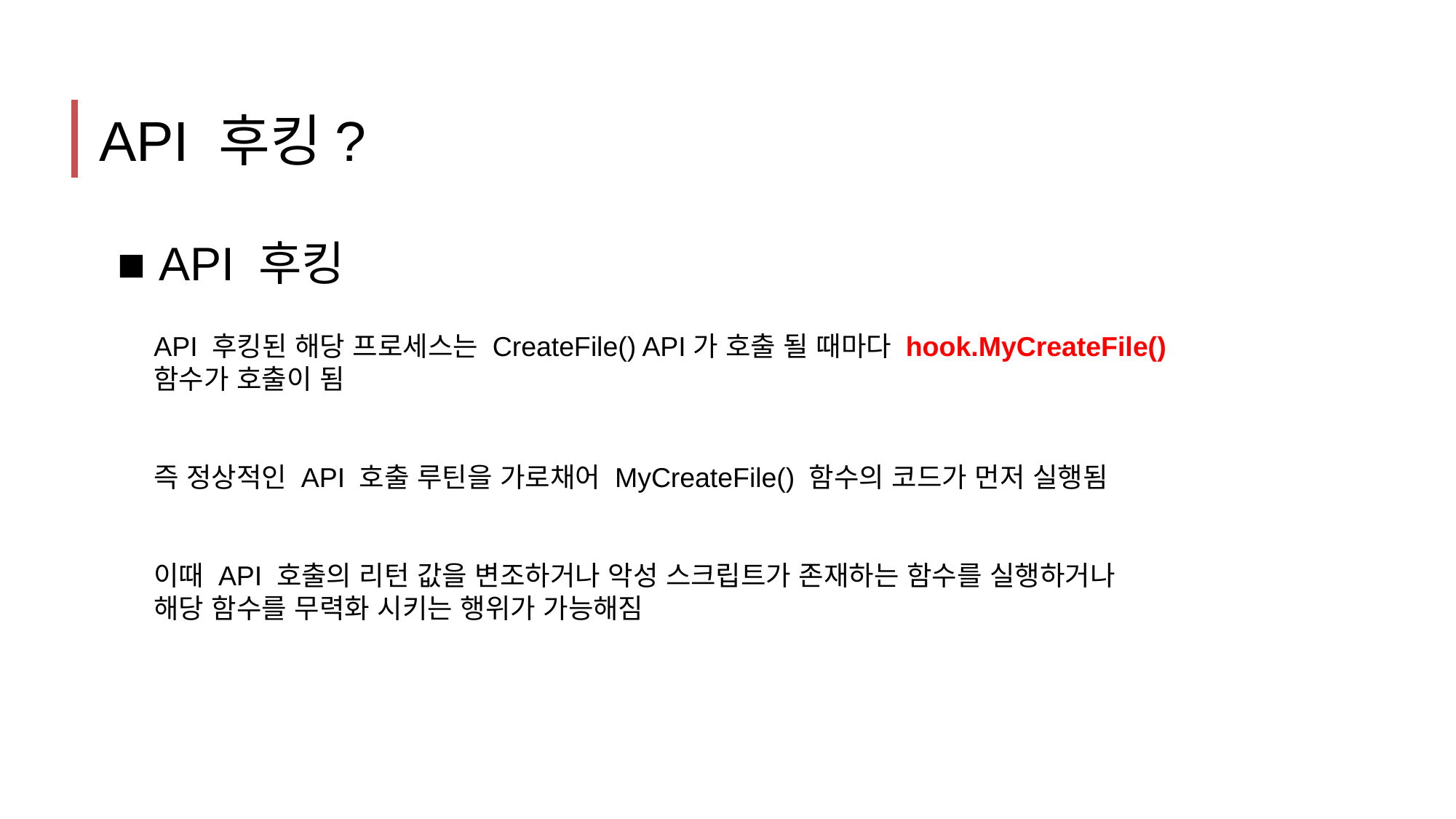

API 후킹?
■ API 후킹
API 후킹된 해당 프로세스는 CreateFile() API가 호출 될 때마다 hook.MyCreateFile()
함수가 호출이 됨

즉 정상적인 API 호출 루틴을 가로채어 MyCreateFile() 함수의 코드가 먼저 실행됨

이때 API 호출의 리턴 값을 변조하거나 악성 스크립트가 존재하는 함수를 실행하거나
해당 함수를 무력화 시키는 행위가 가능해짐